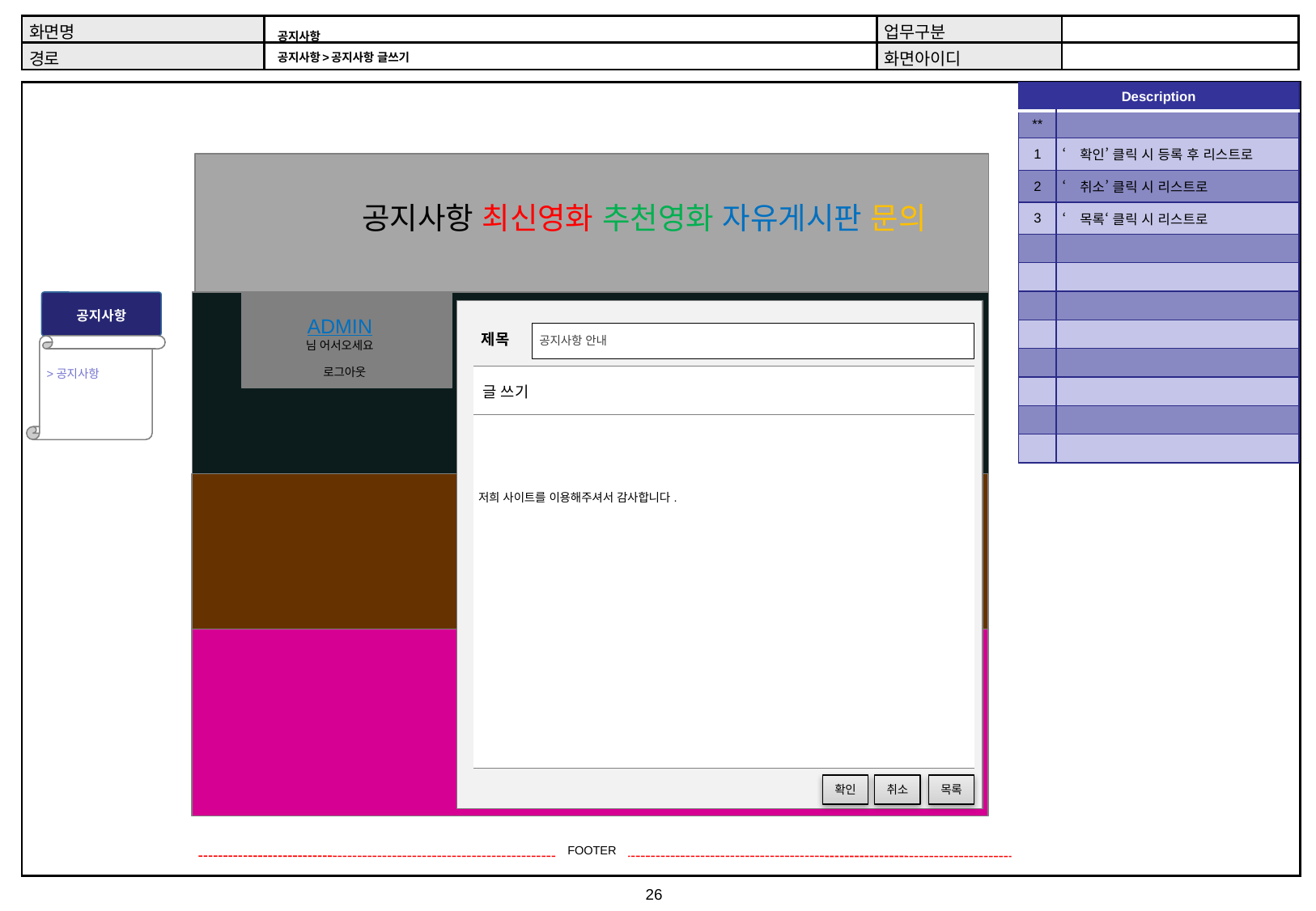

# 공지사항 공지사항>공지사항 글쓰기
| Description |  |
| --- | --- |
| \*\* |  |
| 1 | ‘확인’ 클릭 시 등록 후 리스트로 |
| 2 | ‘취소’ 클릭 시 리스트로 |
| 3 | ‘목록‘ 클릭 시 리스트로 |
|  |  |
|  |  |
|  |  |
|  |  |
|  |  |
|  |  |
|  |  |
|  |  |

공지사항 최신영화 추천영화 자유게시판 문의

공지사항

ADMIN
님 어서오세요
공지사항 안내
제목

>공지사항
로그아웃
|  |
| --- |
| 저희 사이트를 이용해주셔서 감사합니다. |
글 쓰기

확인
취소
목록